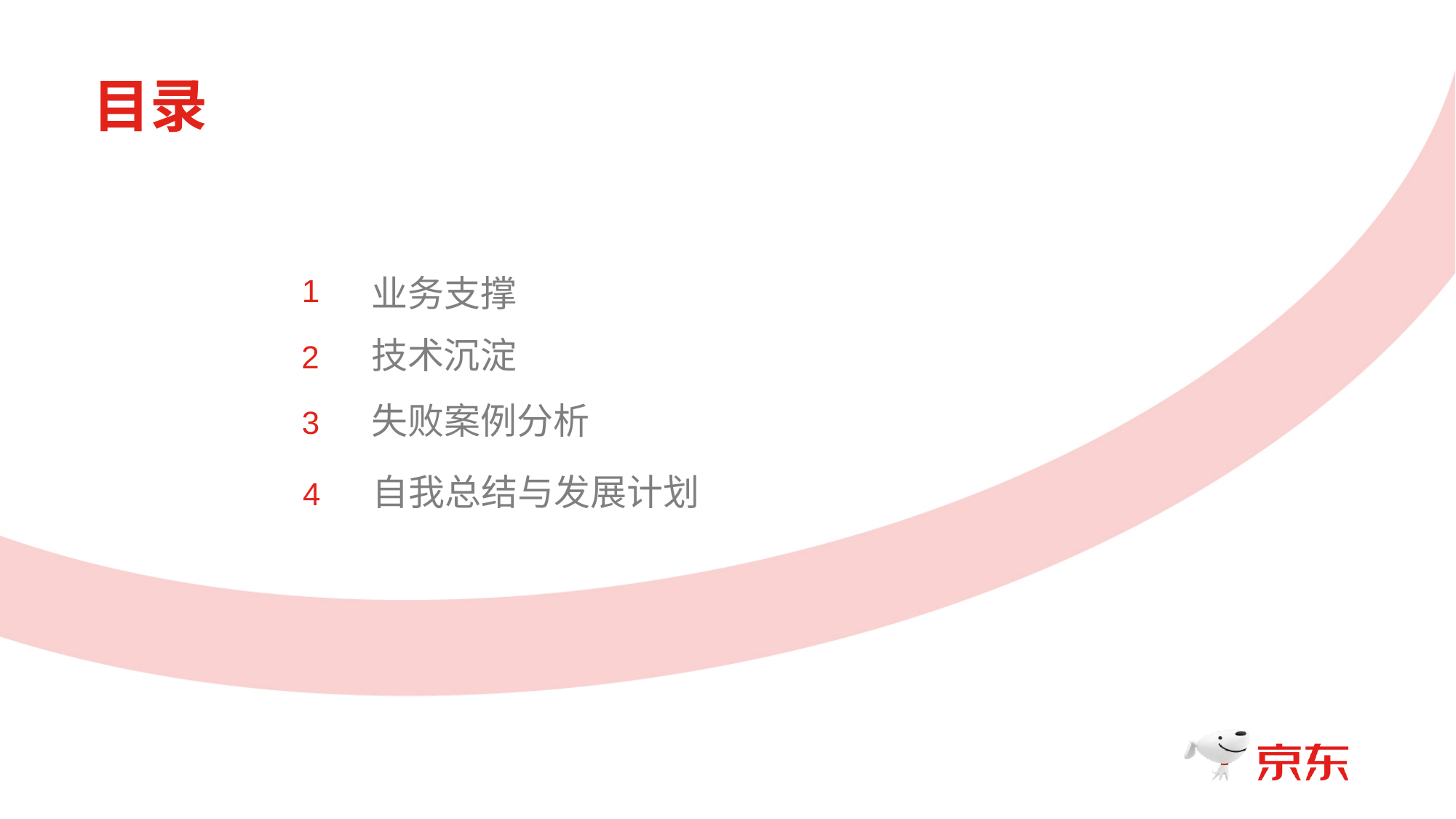

目录
1
业务支撑
技术沉淀
2
失败案例分析
3
自我总结与发展计划
4